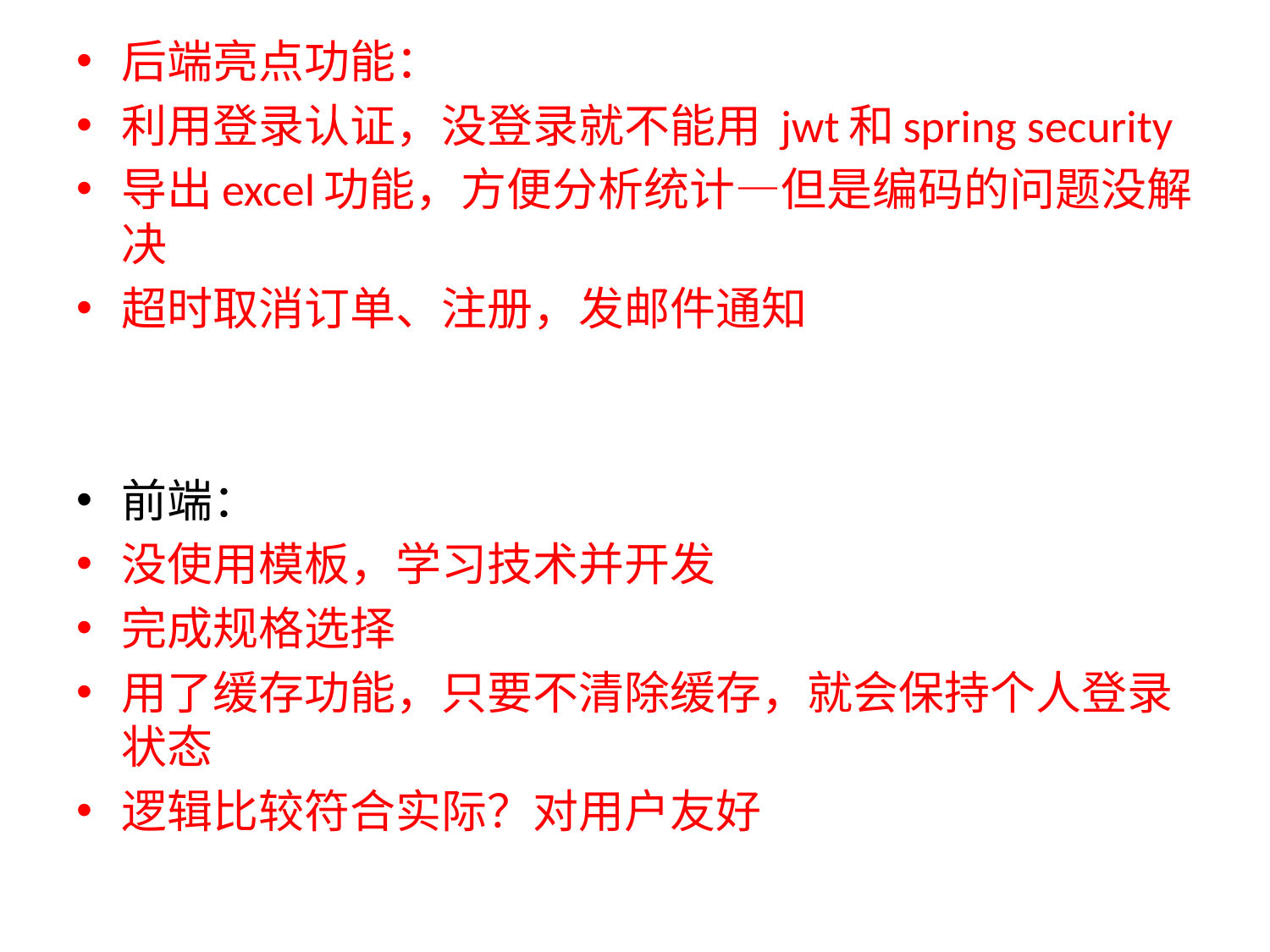

后端亮点功能：
利用登录认证，没登录就不能用 jwt和spring security
导出excel功能，方便分析统计—但是编码的问题没解决
超时取消订单、注册，发邮件通知

前端：
没使用模板，学习技术并开发
完成规格选择
用了缓存功能，只要不清除缓存，就会保持个人登录状态
逻辑比较符合实际？对用户友好